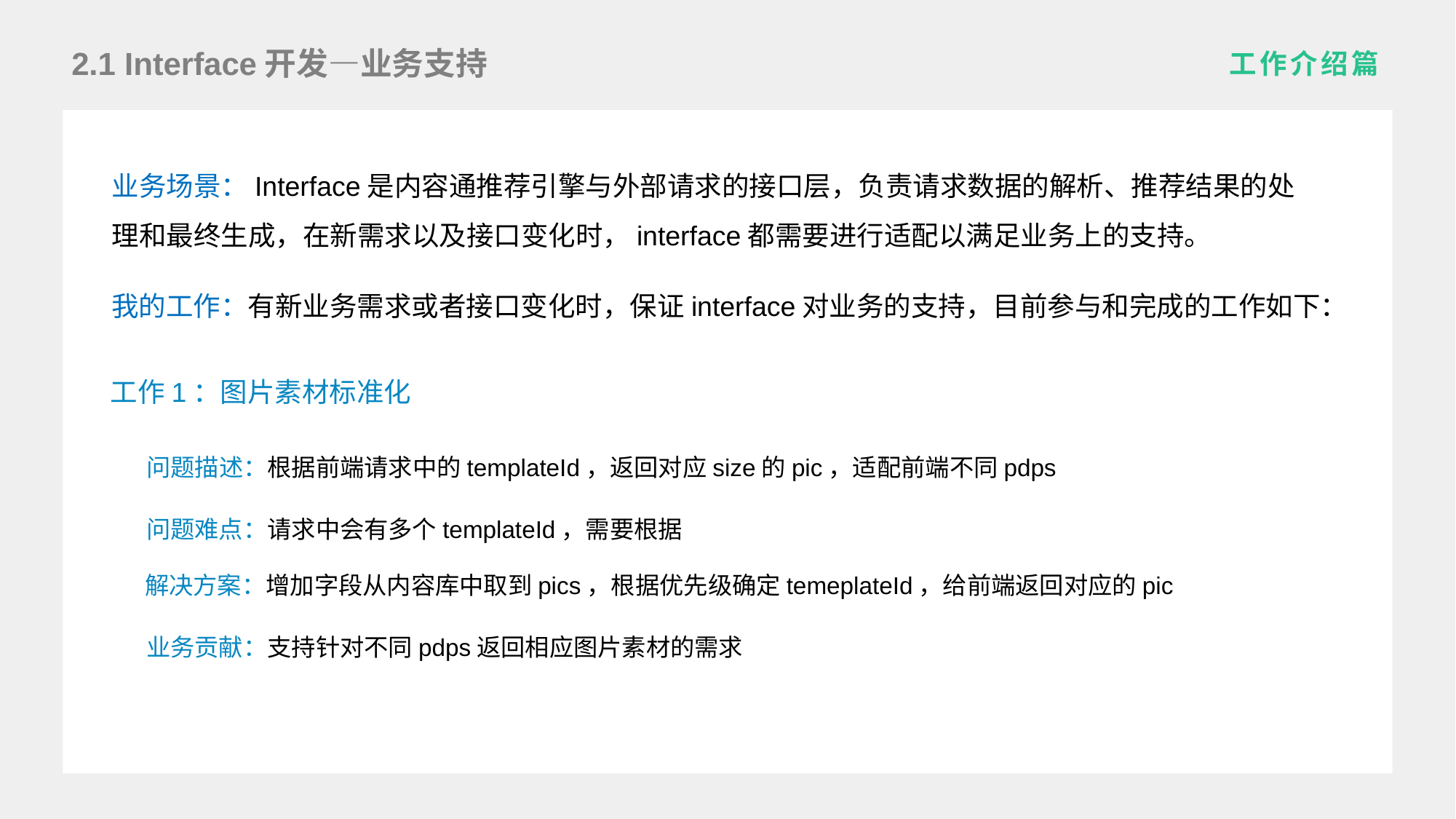

# 2.1 Interface开发—业务支持
工作介绍篇
业务场景：Interface是内容通推荐引擎与外部请求的接口层，负责请求数据的解析、推荐结果的处理和最终生成，在新需求以及接口变化时，interface都需要进行适配以满足业务上的支持。
我的工作：有新业务需求或者接口变化时，保证interface对业务的支持，目前参与和完成的工作如下：
工作1：图片素材标准化
问题描述：根据前端请求中的templateId，返回对应size的pic，适配前端不同pdps
问题难点：请求中会有多个templateId，需要根据
解决方案：增加字段从内容库中取到pics，根据优先级确定temeplateId，给前端返回对应的pic
业务贡献：支持针对不同pdps返回相应图片素材的需求